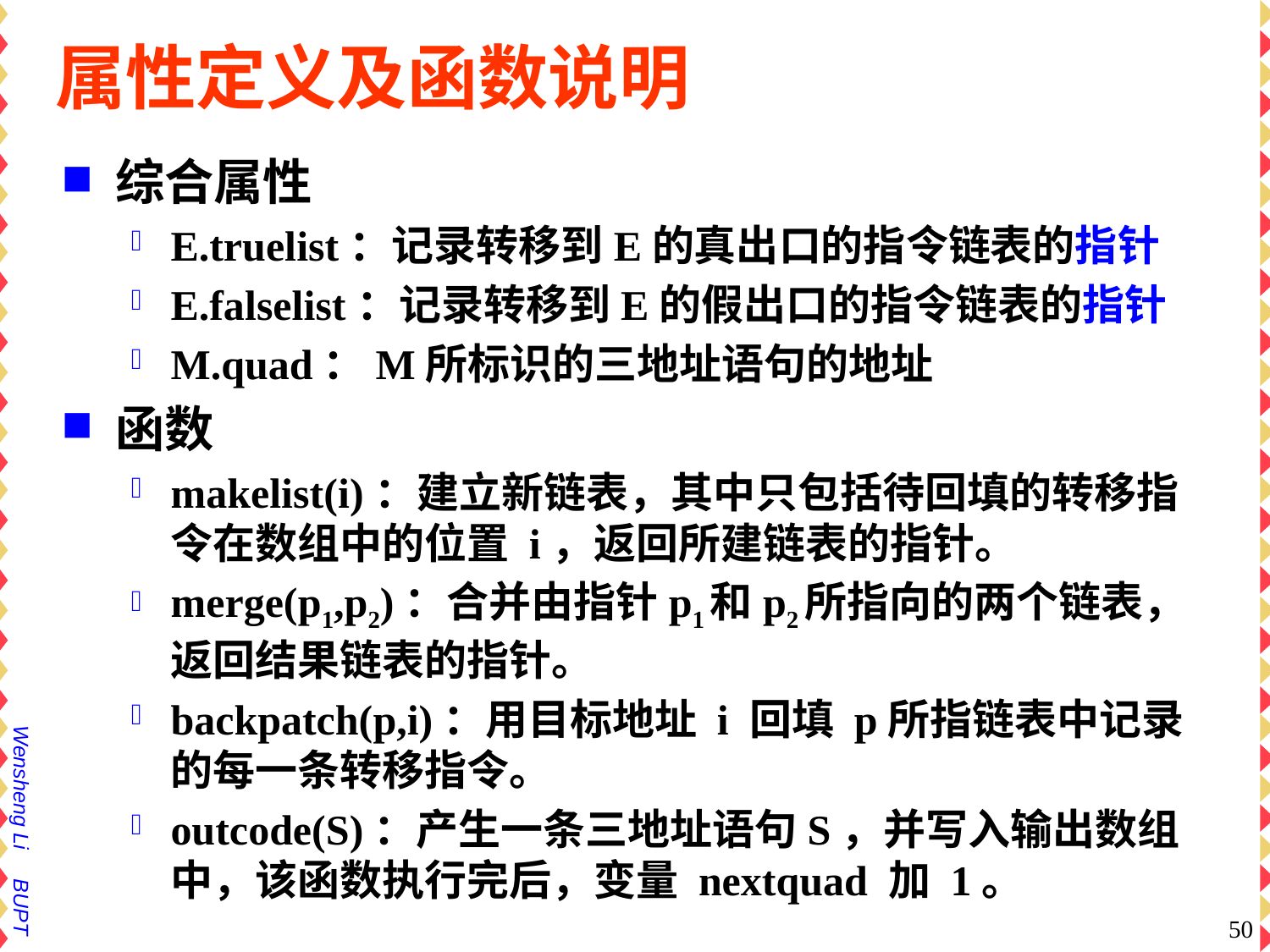

# 属性定义及函数说明
综合属性
E.truelist：记录转移到E的真出口的指令链表的指针
E.falselist：记录转移到E的假出口的指令链表的指针
M.quad：M所标识的三地址语句的地址
函数
makelist(i)：建立新链表，其中只包括待回填的转移指令在数组中的位置 i，返回所建链表的指针。
merge(p1,p2)：合并由指针p1和p2所指向的两个链表，返回结果链表的指针。
backpatch(p,i)：用目标地址 i 回填 p所指链表中记录的每一条转移指令。
outcode(S)：产生一条三地址语句S，并写入输出数组中，该函数执行完后，变量 nextquad 加 1。
50